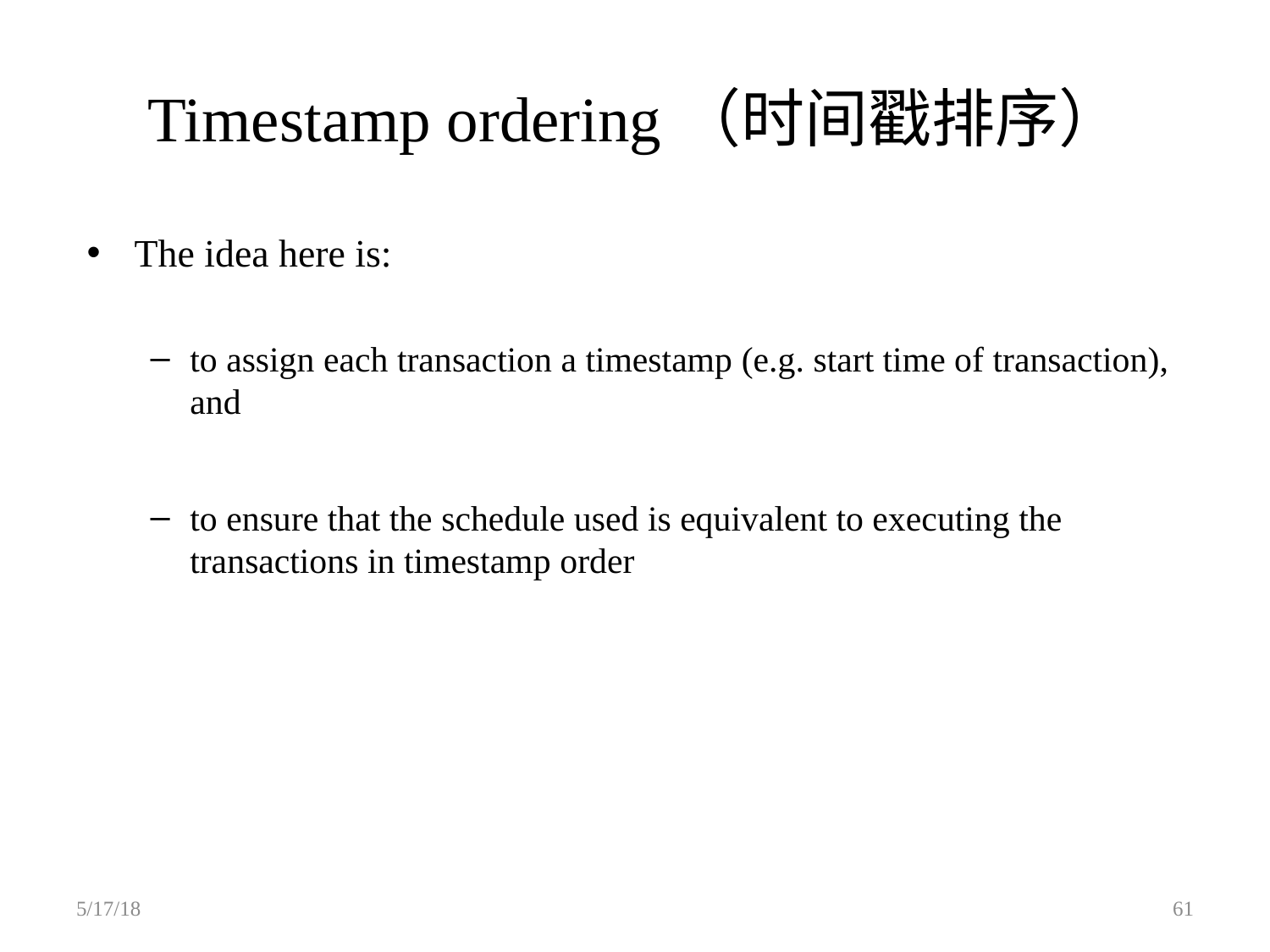

# Timestamp ordering（时间戳排序）
The idea here is:

to assign each transaction a timestamp (e.g. start time of transaction), and

to ensure that the schedule used is equivalent to executing the transactions in timestamp order
5/17/18
61